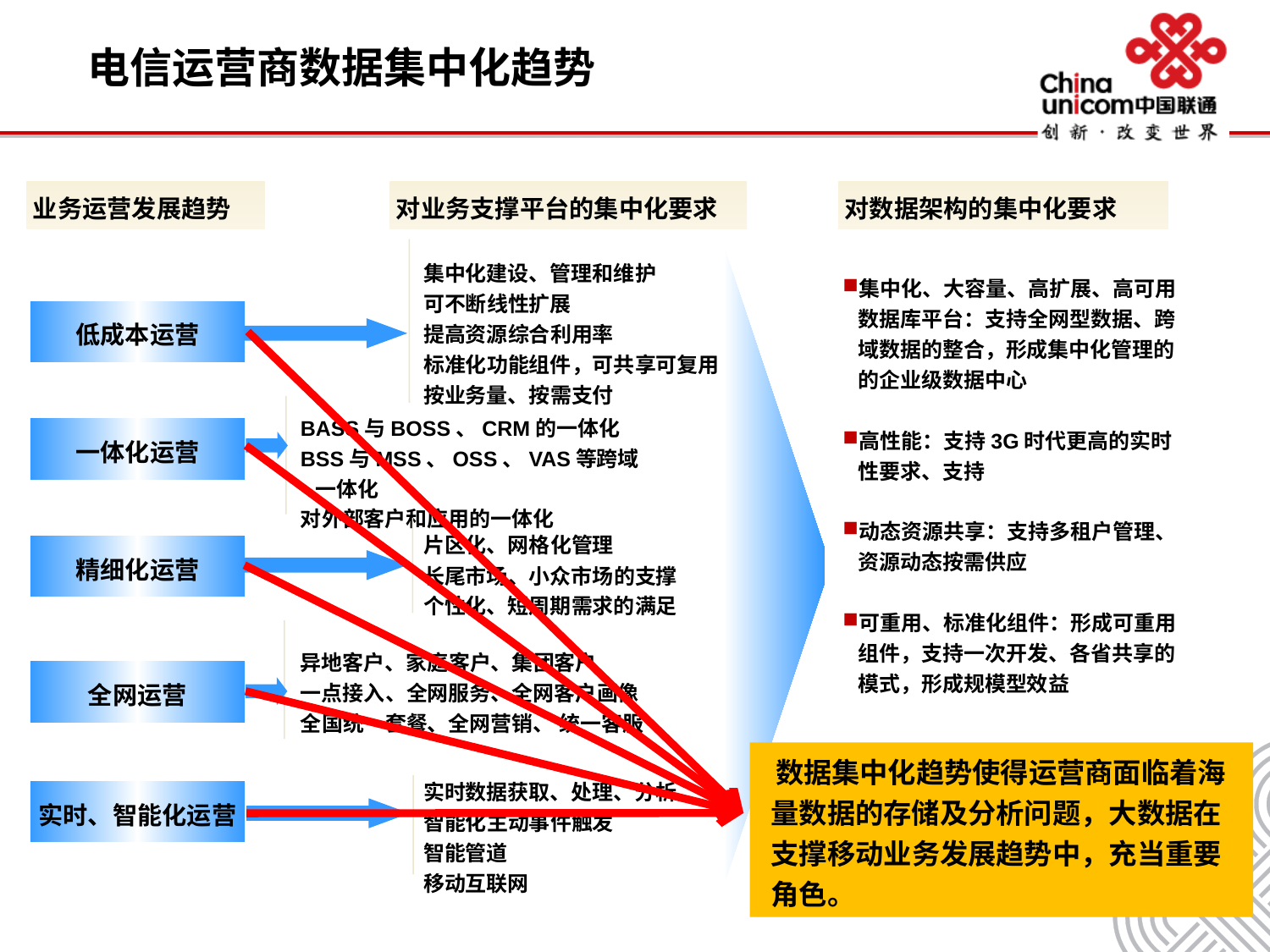

# 电信运营商数据集中化趋势
业务运营发展趋势
对业务支撑平台的集中化要求
对数据架构的集中化要求

集中化建设、管理和维护
可不断线性扩展
提高资源综合利用率
标准化功能组件，可共享可复用
按业务量、按需支付
集中化、大容量、高扩展、高可用数据库平台：支持全网型数据、跨域数据的整合，形成集中化管理的的企业级数据中心

高性能：支持3G时代更高的实时性要求、支持

动态资源共享：支持多租户管理、资源动态按需供应

可重用、标准化组件：形成可重用组件，支持一次开发、各省共享的模式，形成规模型效益
低成本运营

BASS与BOSS、CRM的一体化
BSS与MSS、OSS、VAS等跨域一体化
对外部客户和应用的一体化
一体化运营

片区化、网格化管理
长尾市场、小众市场的支撑
个性化、短周期需求的满足
精细化运营

异地客户、家庭客户、集团客户
一点接入、全网服务、全网客户画像
全国统一套餐、全网营销、 统一客服
全网运营

  数据集中化趋势使得运营商面临着海量数据的存储及分析问题，大数据在支撑移动业务发展趋势中，充当重要角色。
实时数据获取、处理、分析
智能化主动事件触发
智能管道
移动互联网

实时、智能化运营